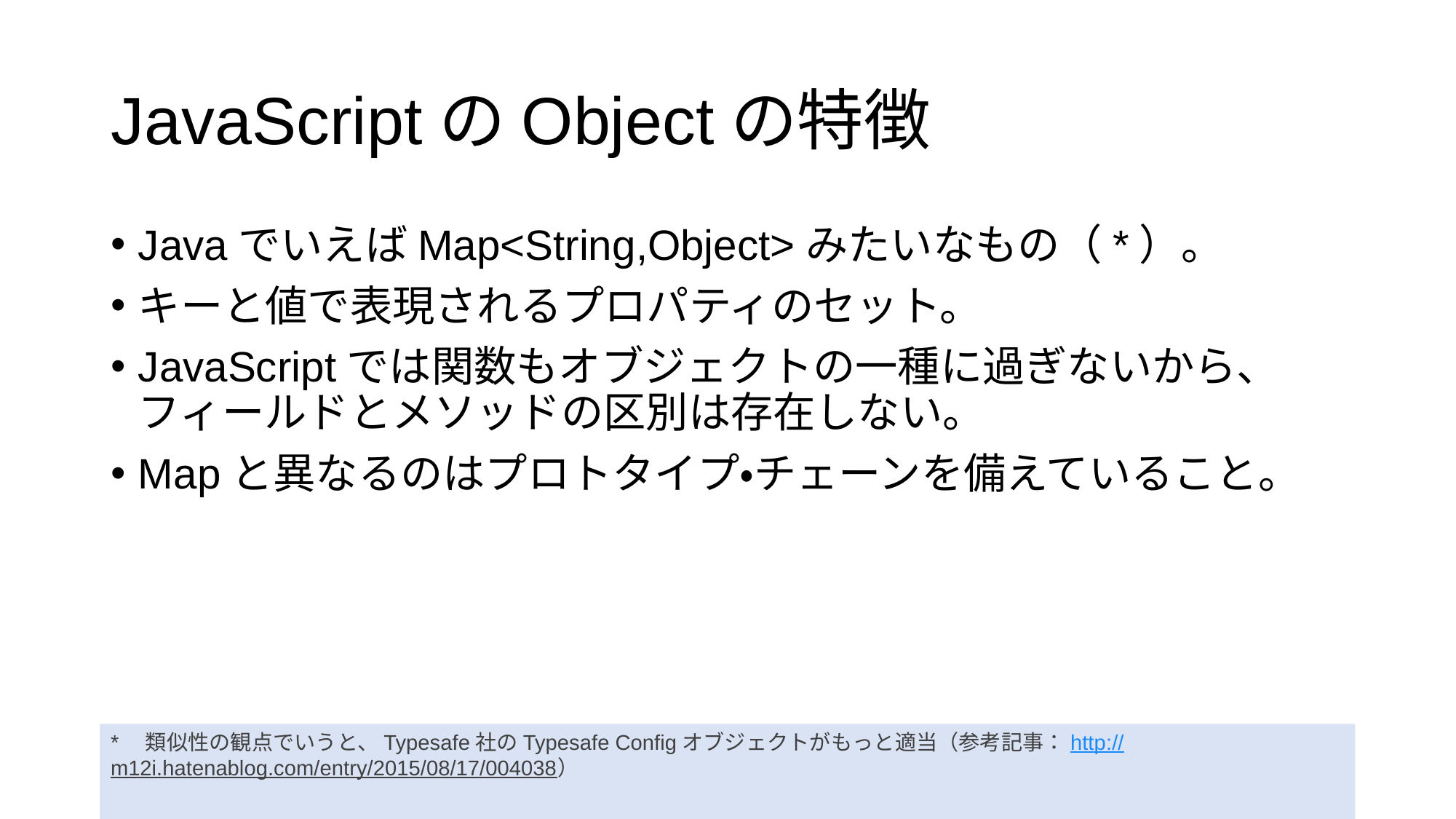

# JavaScriptのObjectの特徴
JavaでいえばMap<String,Object>みたいなもの（*）。
キーと値で表現されるプロパティのセット。
JavaScriptでは関数もオブジェクトの一種に過ぎないから、フィールドとメソッドの区別は存在しない。
Mapと異なるのはプロトタイプ・チェーンを備えていること。
*　類似性の観点でいうと、Typesafe社のTypesafe Configオブジェクトがもっと適当（参考記事：http://m12i.hatenablog.com/entry/2015/08/17/004038）